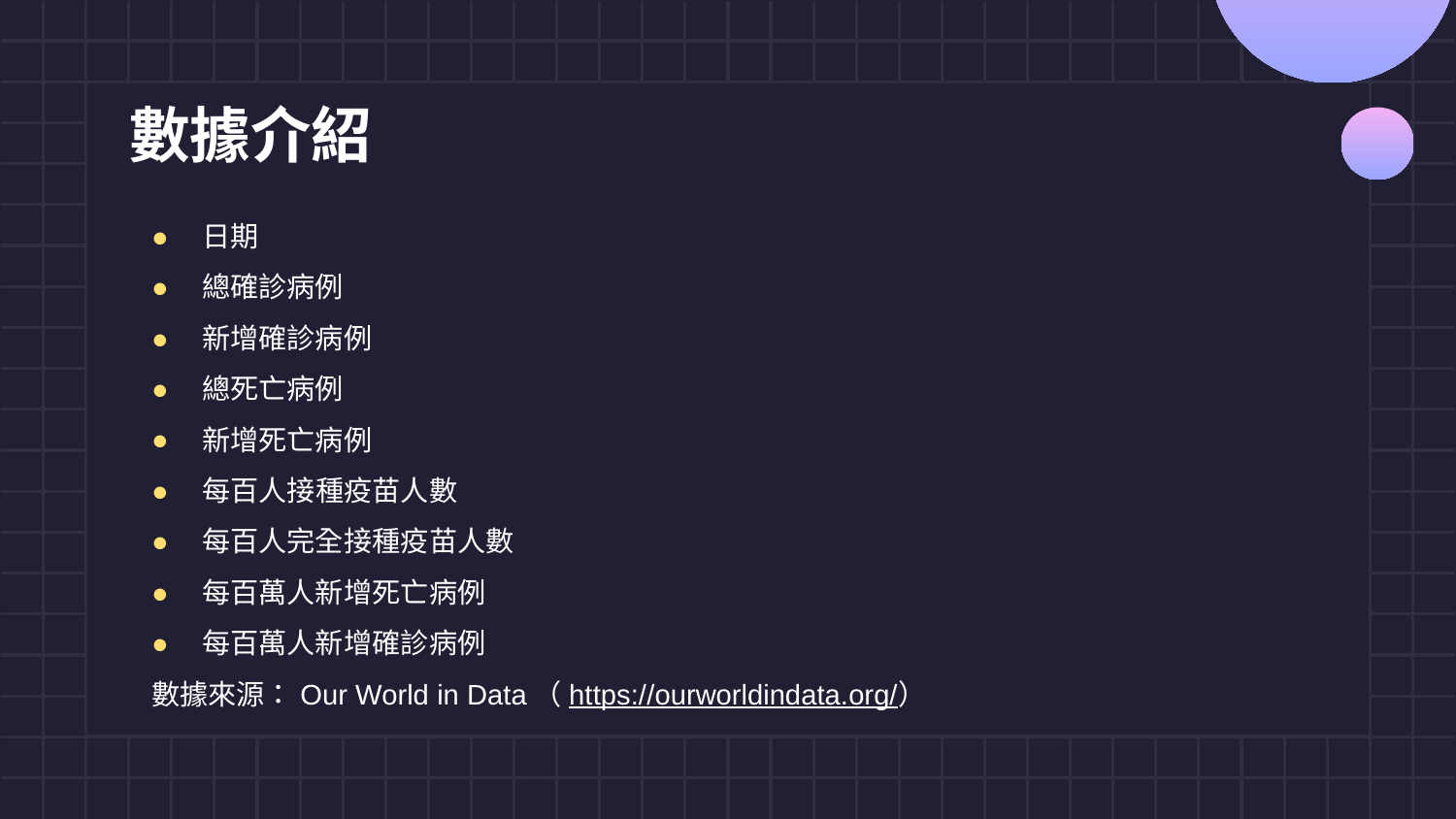

# 數據介紹

日期
總確診病例
新增確診病例
總死亡病例
新增死亡病例
每百人接種疫苗人數
每百人完全接種疫苗人數
每百萬人新增死亡病例
每百萬人新增確診病例
數據來源：Our World in Data（https://ourworldindata.org/）